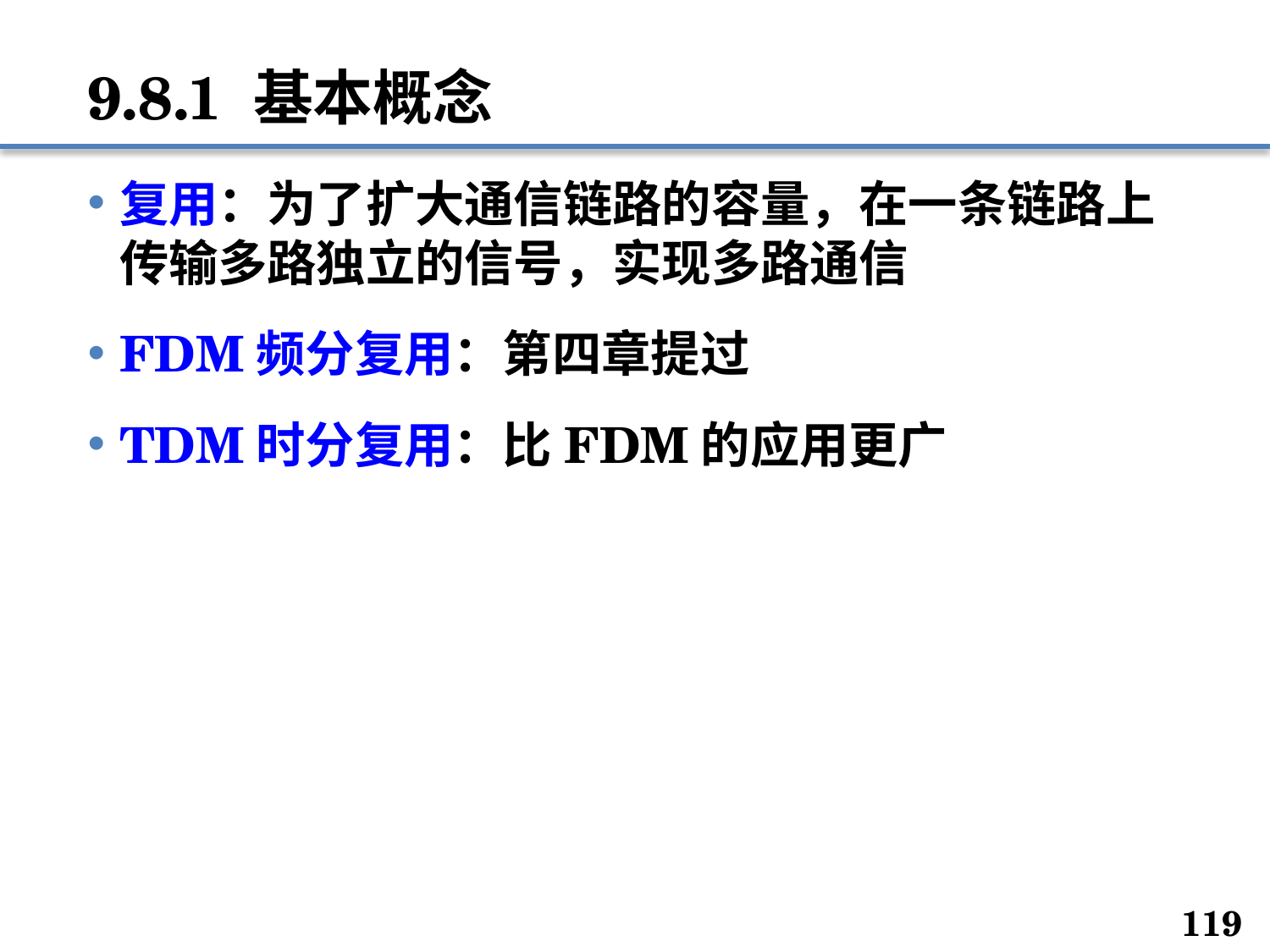

# 9.8.1 基本概念
复用：为了扩大通信链路的容量，在一条链路上传输多路独立的信号，实现多路通信
FDM频分复用：第四章提过
TDM时分复用：比FDM的应用更广
119